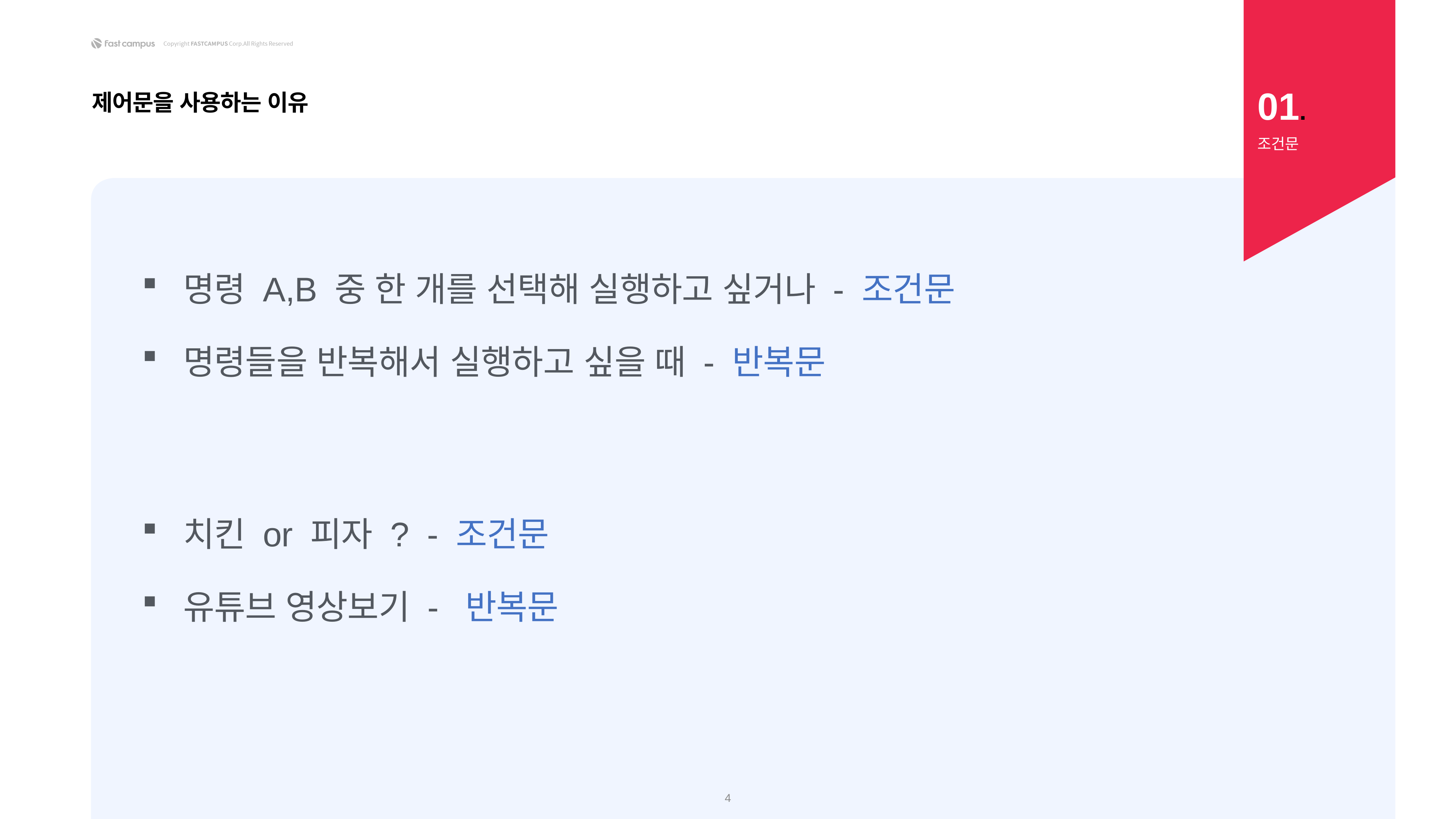

01.
제어문을 사용하는 이유
조건문
명령 A,B 중 한 개를 선택해 실행하고 싶거나 - 조건문
명령들을 반복해서 실행하고 싶을 때 - 반복문
치킨 or 피자 ?  - 조건문
유튜브 영상보기 -  반복문
4